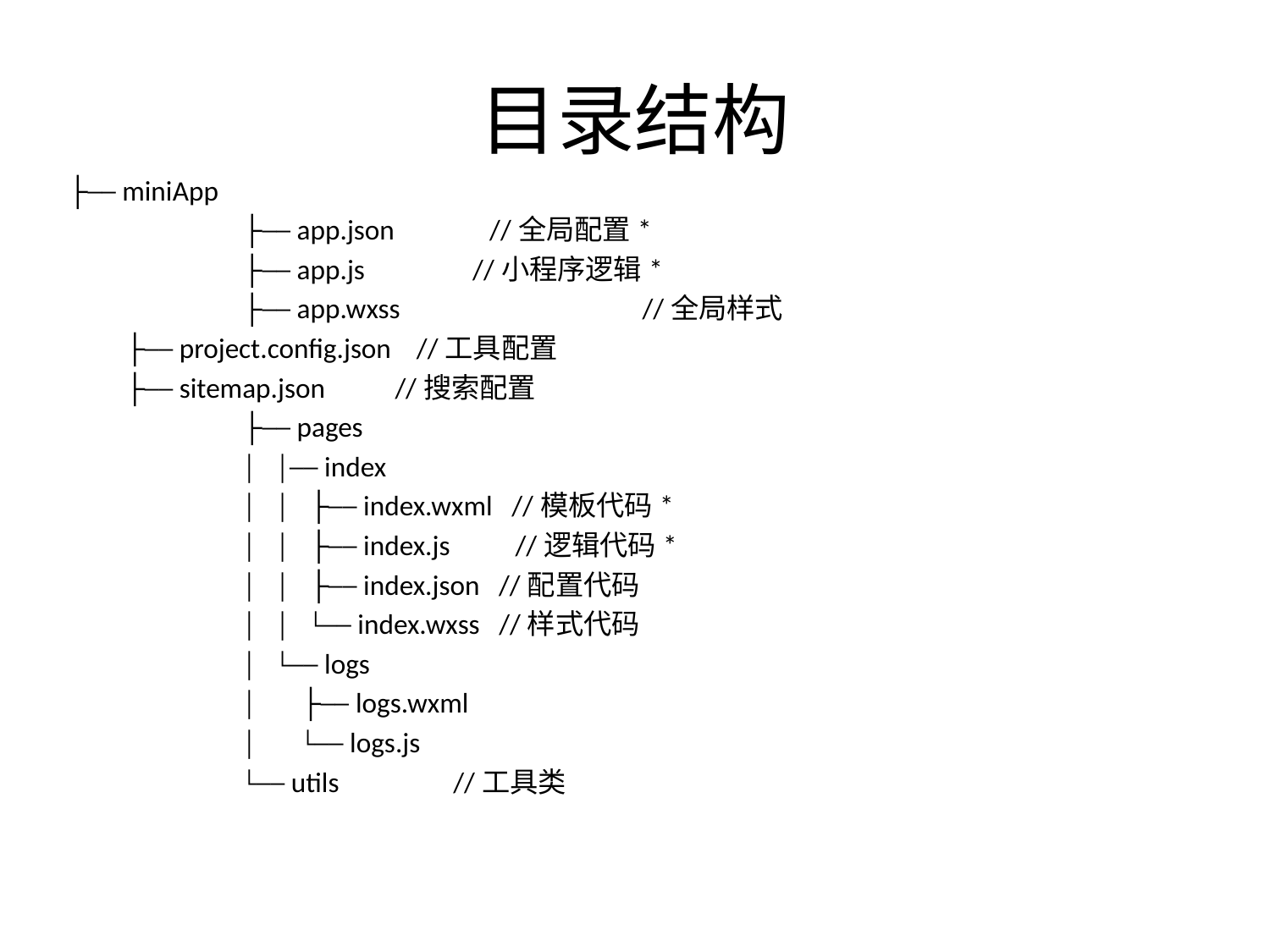

# 目录结构
├── miniApp
		├── app.json               //全局配置*
		├── app.js                 //小程序逻辑*
		├── app.wxss		   //全局样式
         ├── project.config.json    //工具配置
         ├── sitemap.json           //搜索配置
		├── pages
		│   │── index
		│   │   ├── index.wxml   //模板代码*
		│   │   ├── index.js	   //逻辑代码*
		│   │   ├── index.json   //配置代码
		│   │   └── index.wxss   //样式代码
		│   └── logs
		│       ├── logs.wxml
		│       └── logs.js
		└── utils                  //工具类